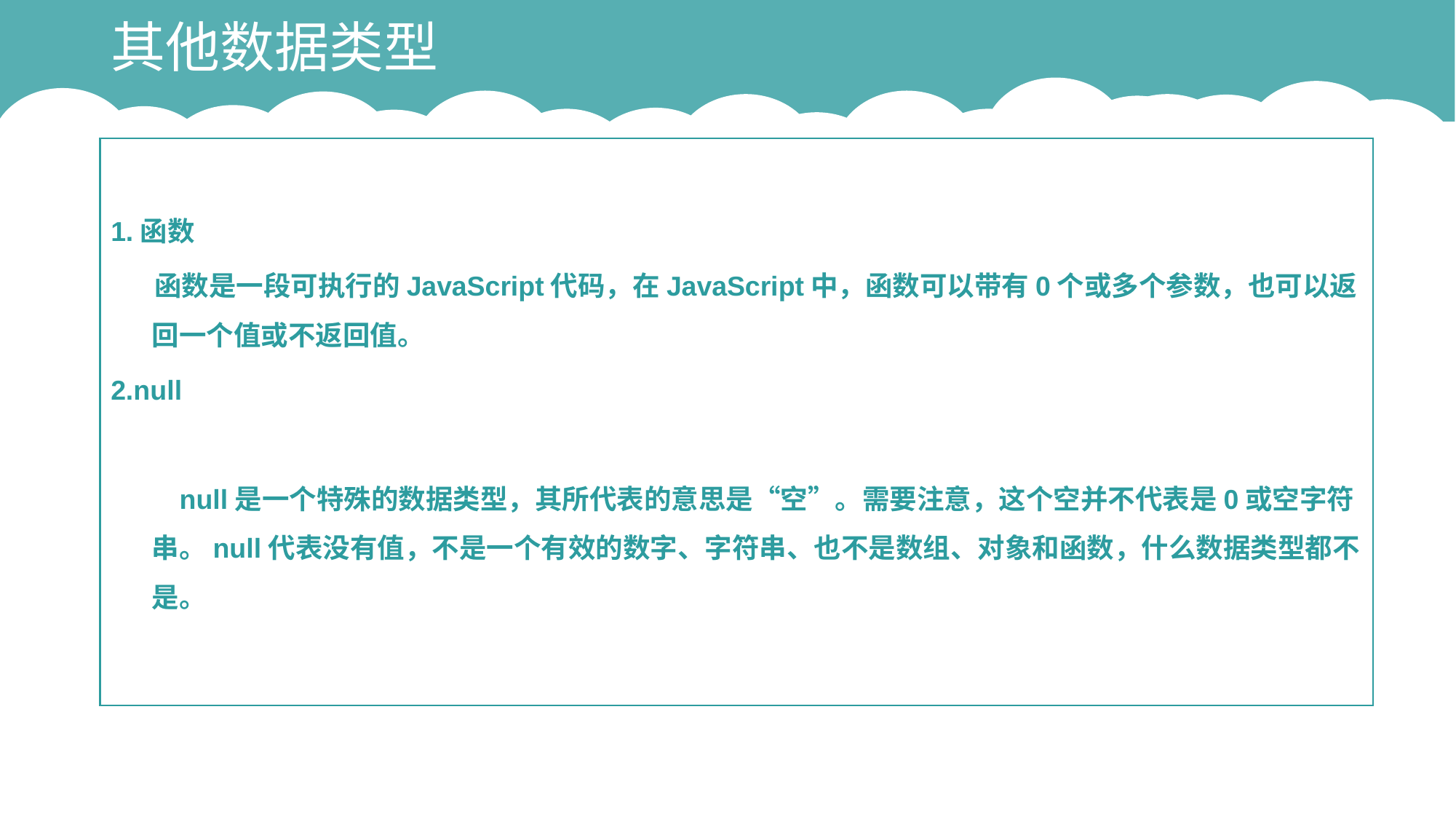

# 其他数据类型
1.函数
1.函数
      函数是一段可执行的JavaScript代码，在JavaScript中，函数可以带有0个或多个参数，也可以返回一个值或不返回值。
2.null

         null是一个特殊的数据类型，其所代表的意思是“空”。需要注意，这个空并不代表是0或空字符串。null代表没有值，不是一个有效的数字、字符串、也不是数组、对象和函数，什么数据类型都不是。